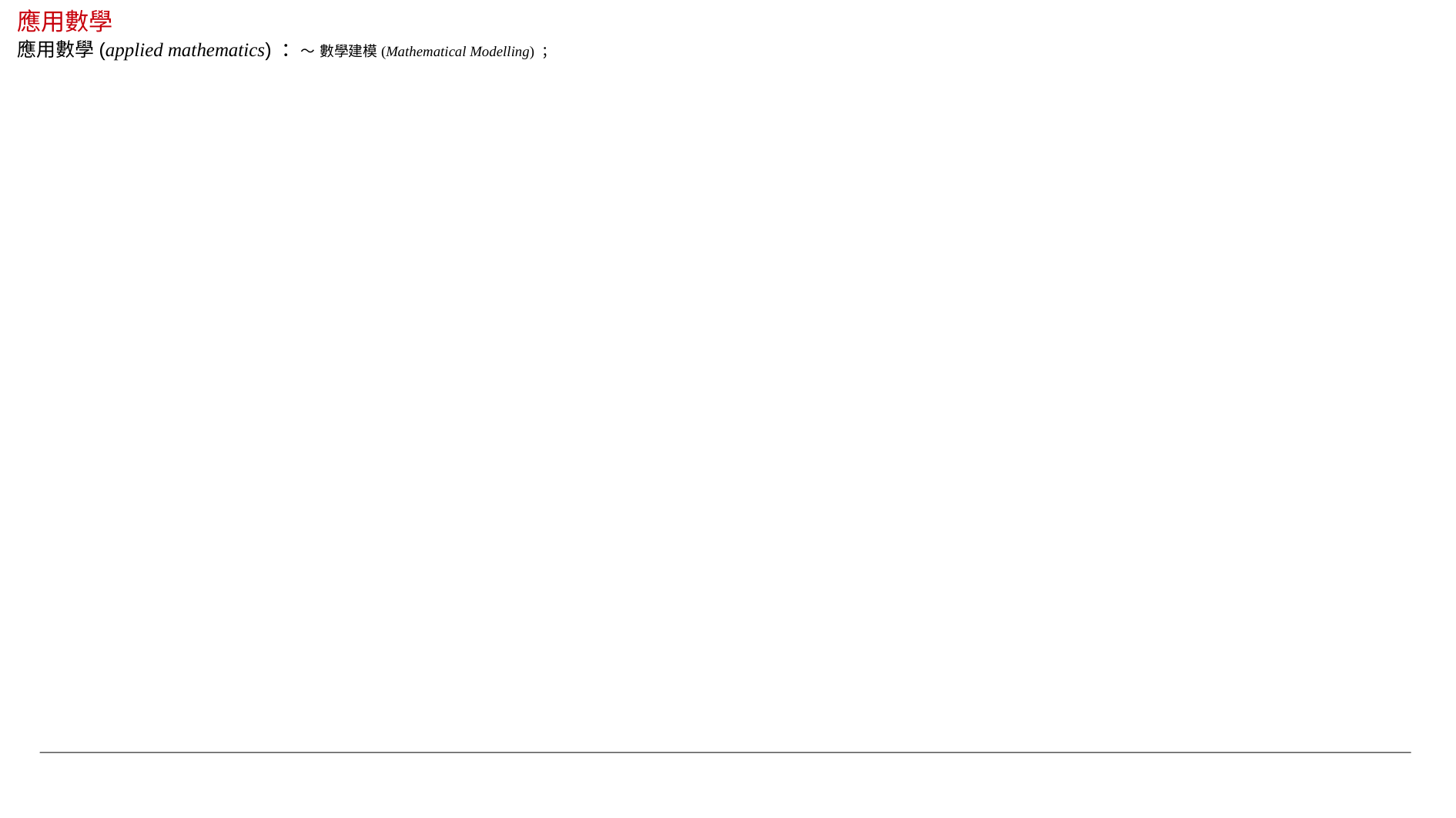

應用數學
應用數學(applied mathematics) ：～ 數學建模(Mathematical Modelling) ；